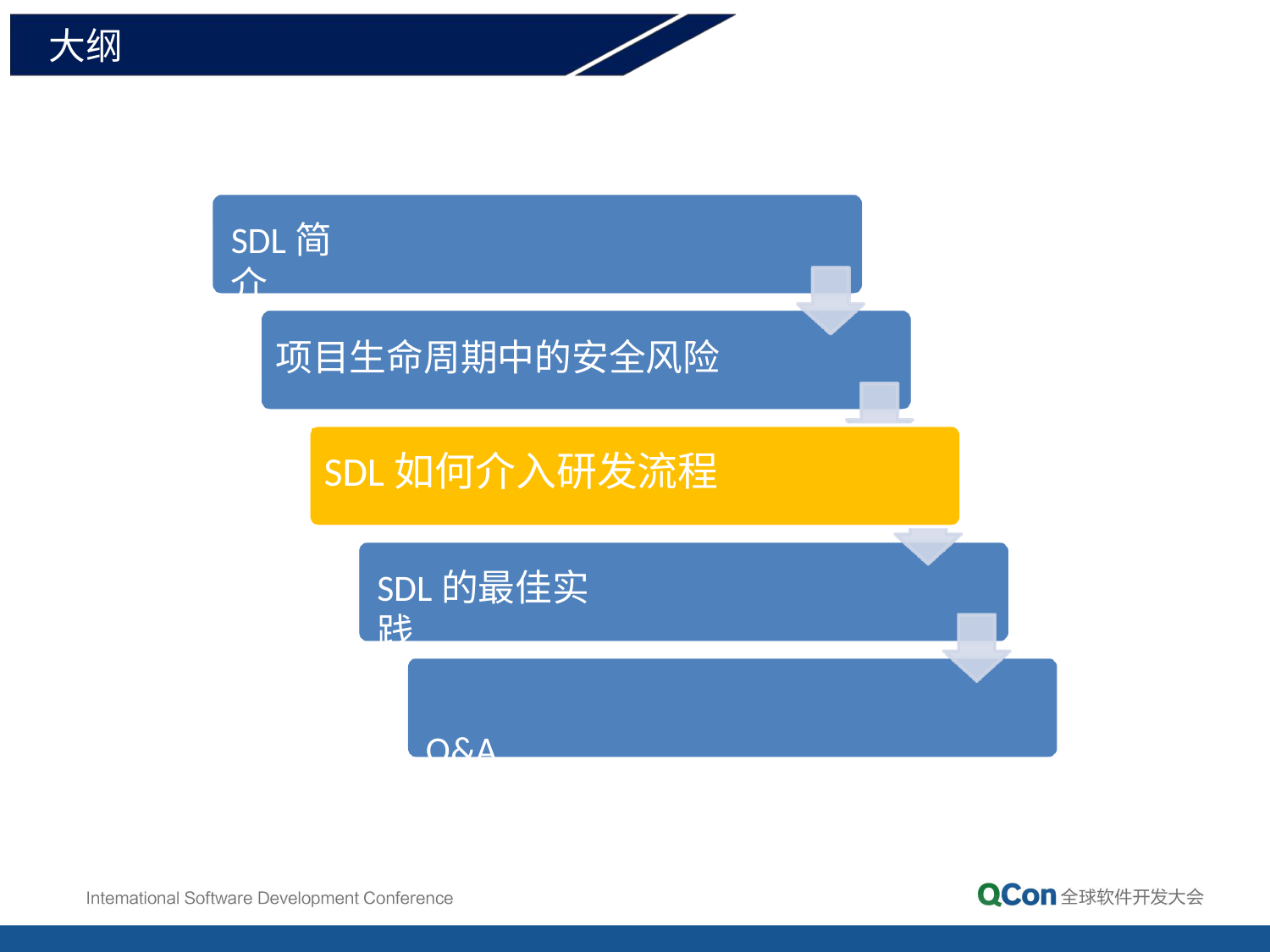

大纲

# SDL简介
项目生命周期中的安全风险
SDL如何介入研发流程
SDL如何介入研发流程
SDL的最佳实践

Q&A